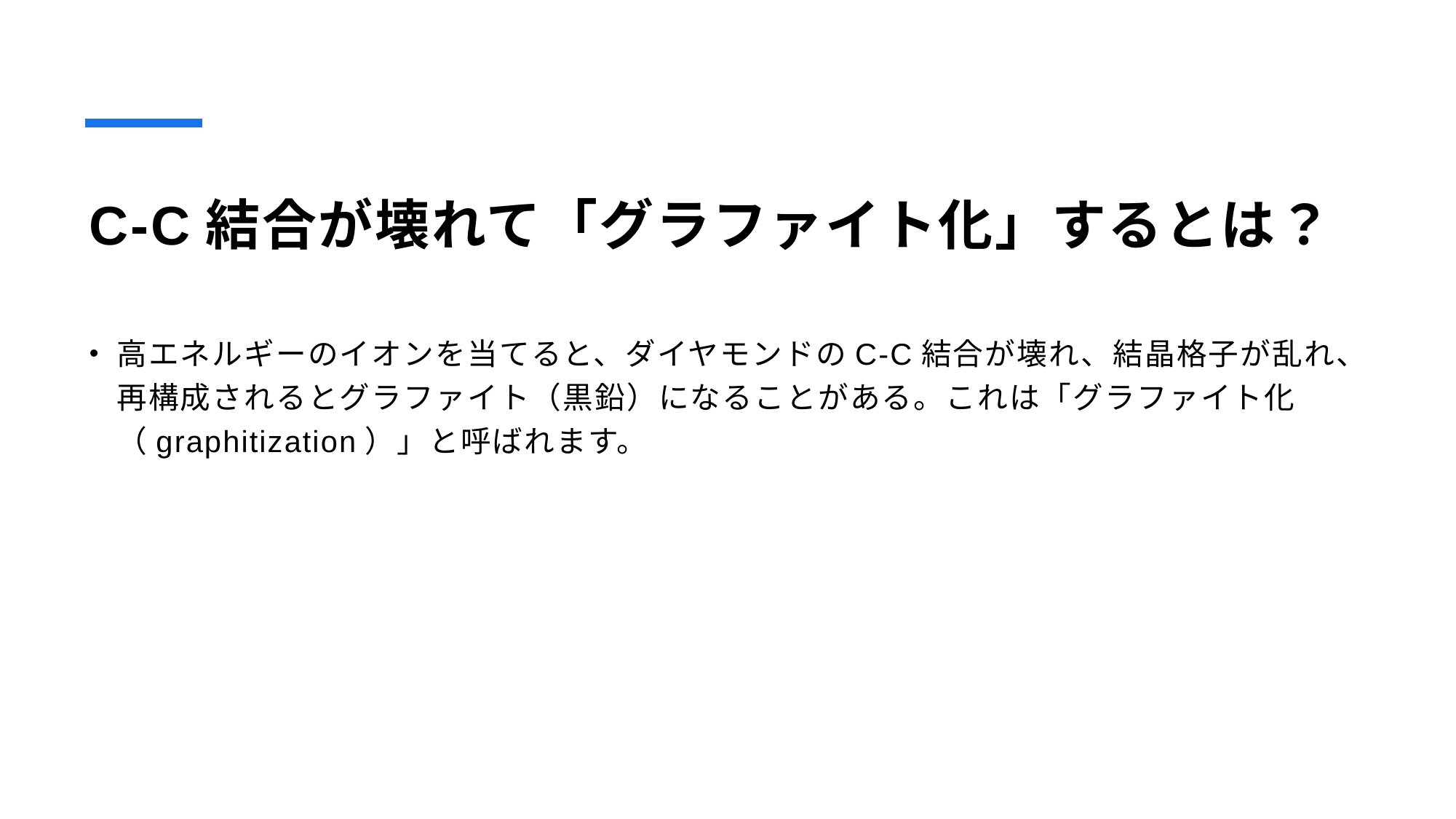

# C-C結合が壊れて「グラファイト化」するとは？
高エネルギーのイオンを当てると、ダイヤモンドのC-C結合が壊れ、結晶格子が乱れ、再構成されるとグラファイト（黒鉛）になることがある。これは「グラファイト化（graphitization）」と呼ばれます。